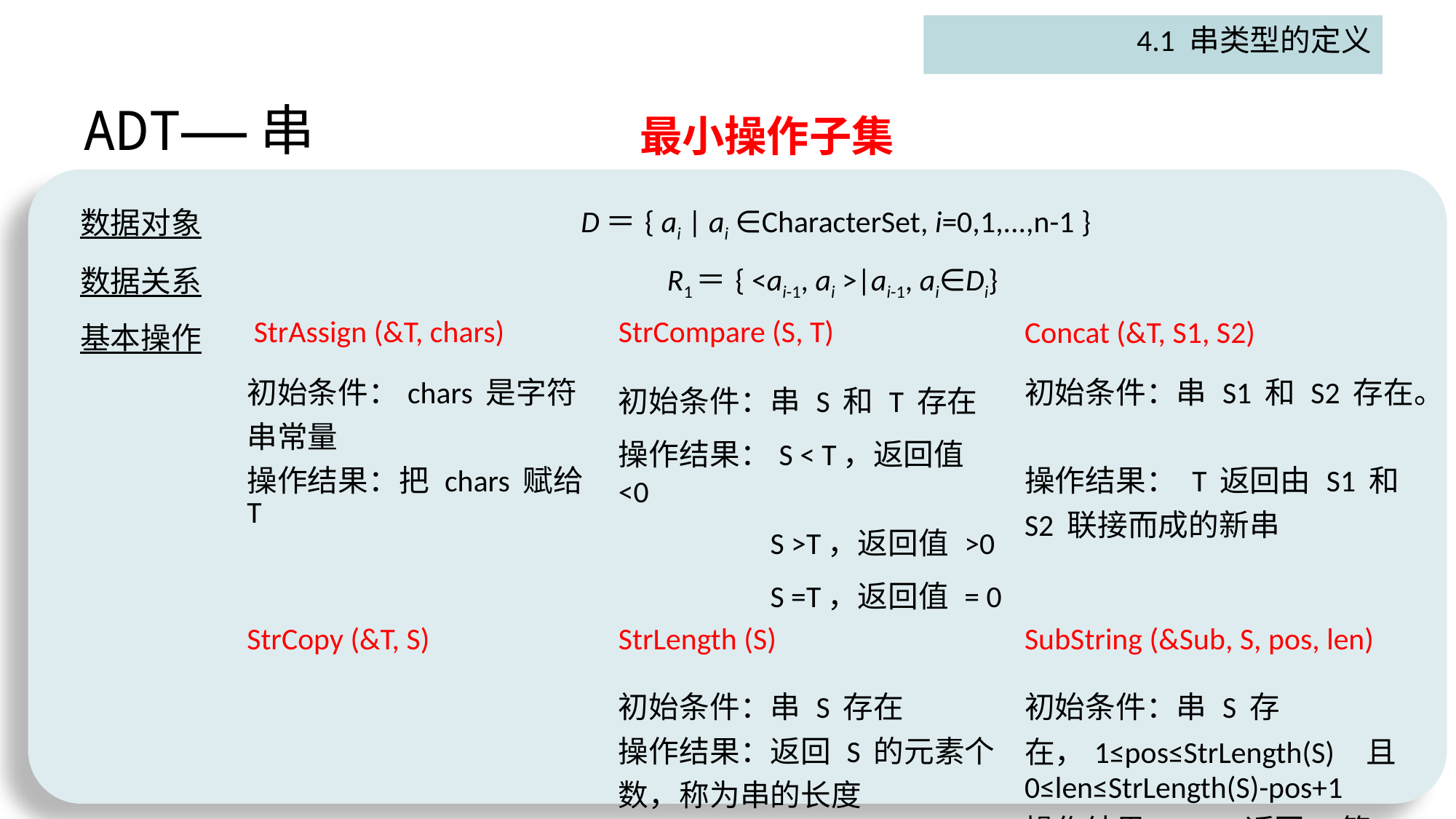

4.1 串类型的定义
# ADT——串
最小操作子集

| 数据对象 | D＝{ ai | ai ∈CharacterSet, i=0,1,...,n-1 } |  |  |
| --- | --- | --- | --- |
| 数据关系 | R1＝{ <ai-1, ai >|ai-1, ai∈Di} |  |  |
| 基本操作 | StrAssign (&T, chars) | StrCompare (S, T) | Concat (&T, S1, S2) |
|  | 初始条件：chars 是字符串常量 操作结果：把 chars 赋给 T | 初始条件：串 S 和 T 存在 操作结果：S < T，返回值<0 S >T，返回值 >0 S =T，返回值 = 0 | 初始条件：串 S1 和 S2 存在。 操作结果： T 返回由 S1 和 S2 联接而成的新串 |
| 基本操作 | StrCopy (&T, S) | StrLength (S) | SubString (&Sub, S, pos, len) |
|  |  | 初始条件：串 S 存在 操作结果：返回 S 的元素个数，称为串的长度 | 初始条件：串 S 存在，1≤pos≤StrLength(S) 且 0≤len≤StrLength(S)-pos+1 操作结果：Sub 返回 S第 pos 个字符起长度为 len 的子串 |